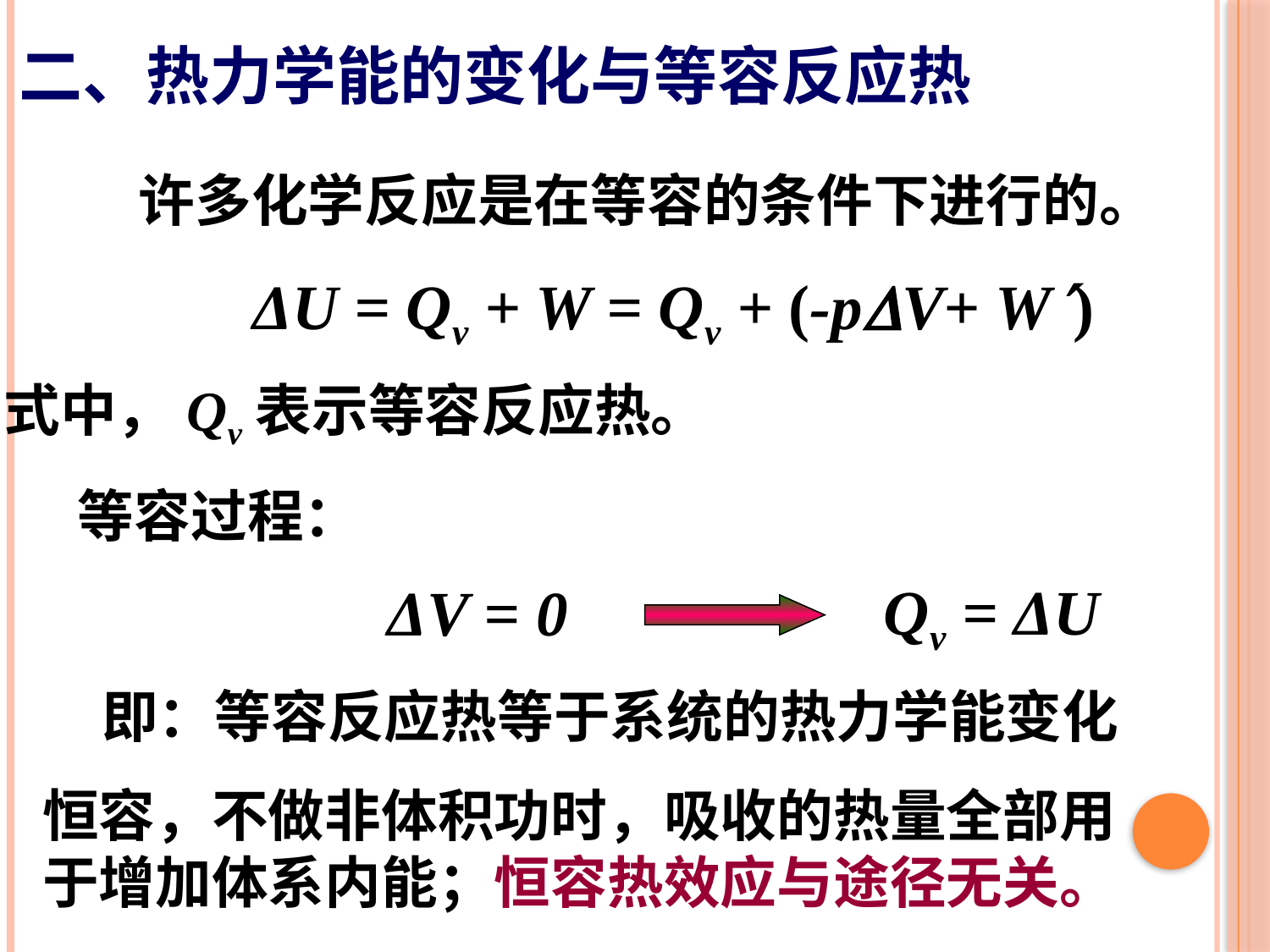

二、热力学能的变化与等容反应热
许多化学反应是在等容的条件下进行的。
ΔU = Qv + W = Qv + (-pΔV+ W′)
式中，Qv表示等容反应热。
等容过程：
Qv = ΔU
ΔV = 0

即：等容反应热等于系统的热力学能变化
恒容，不做非体积功时，吸收的热量全部用于增加体系内能；恒容热效应与途径无关。
53